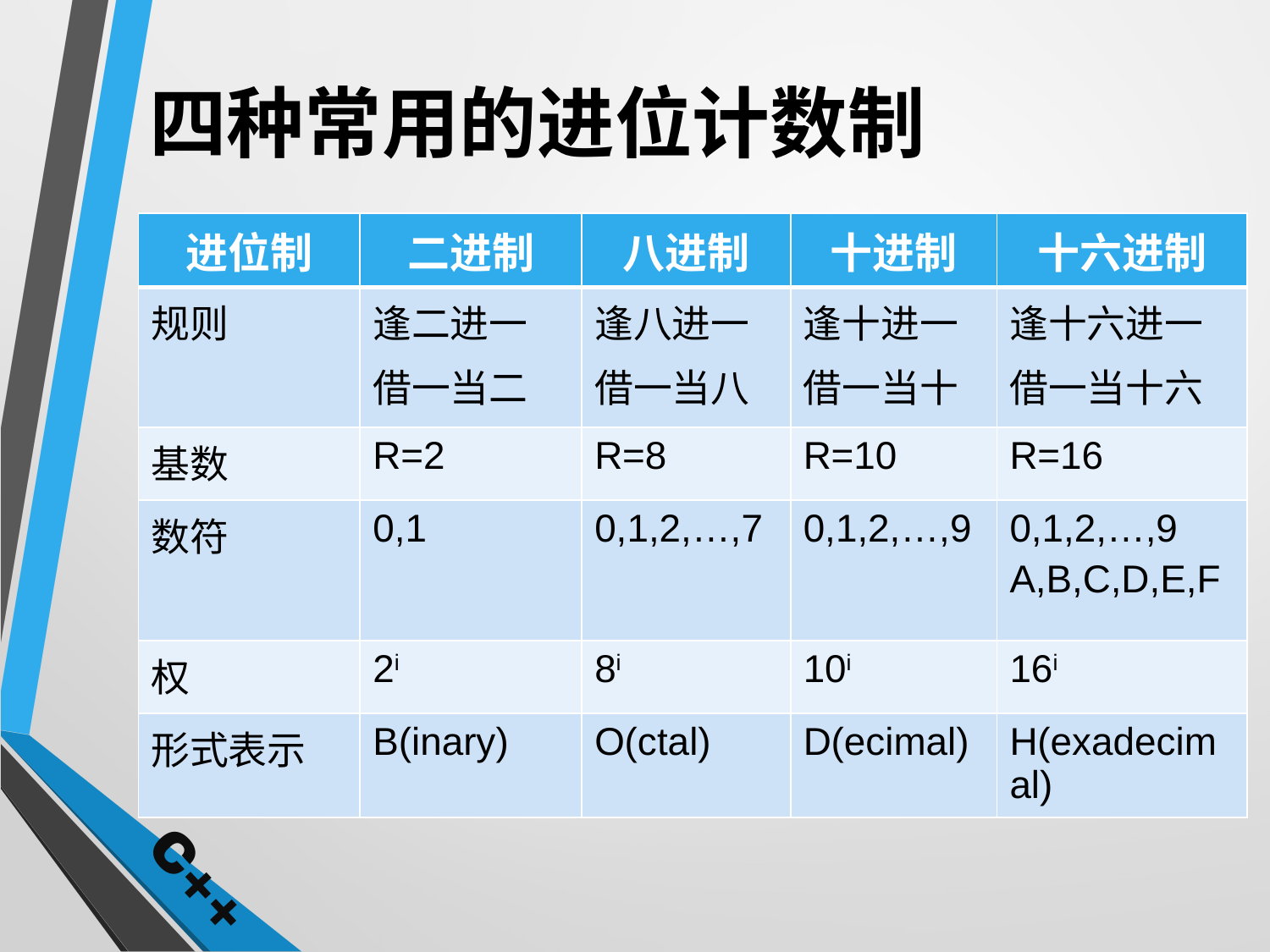

# 四种常用的进位计数制
| 进位制 | 二进制 | 八进制 | 十进制 | 十六进制 |
| --- | --- | --- | --- | --- |
| 规则 | 逢二进一 借一当二 | 逢八进一 借一当八 | 逢十进一 借一当十 | 逢十六进一 借一当十六 |
| 基数 | R=2 | R=8 | R=10 | R=16 |
| 数符 | 0,1 | 0,1,2,…,7 | 0,1,2,…,9 | 0,1,2,…,9 A,B,C,D,E,F |
| 权 | 2i | 8i | 10i | 16i |
| 形式表示 | B(inary) | O(ctal) | D(ecimal) | H(exadecimal) |